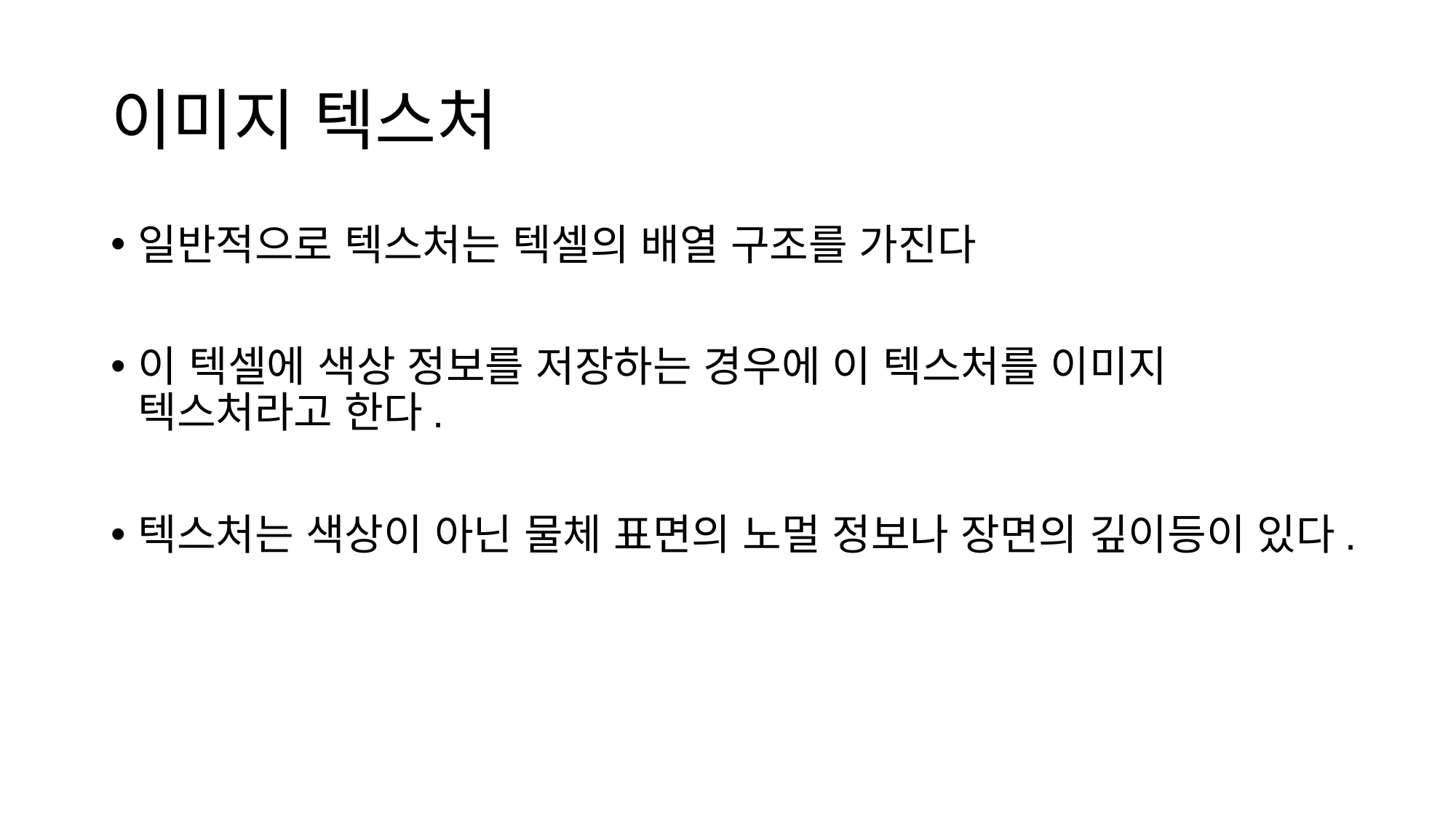

# 이미지 텍스처
일반적으로 텍스처는 텍셀의 배열 구조를 가진다

이 텍셀에 색상 정보를 저장하는 경우에 이 텍스처를 이미지 텍스처라고 한다.

텍스처는 색상이 아닌 물체 표면의 노멀 정보나 장면의 깊이등이 있다.